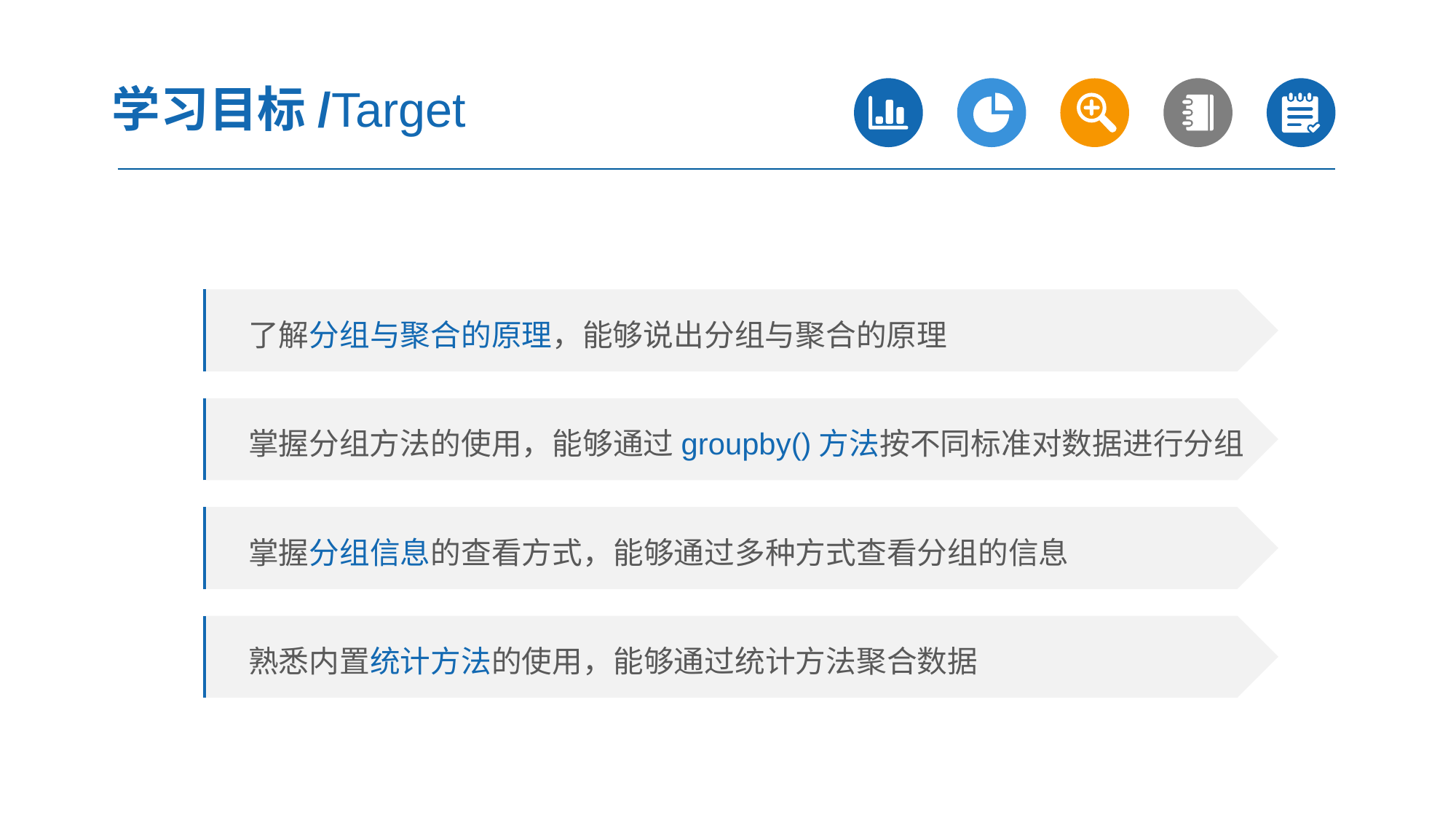

学习目标/Target
    了解分组与聚合的原理，能够说出分组与聚合的原理

    掌握分组方法的使用，能够通过groupby()方法按不同标准对数据进行分组

    掌握分组信息的查看方式，能够通过多种方式查看分组的信息

    熟悉内置统计方法的使用，能够通过统计方法聚合数据